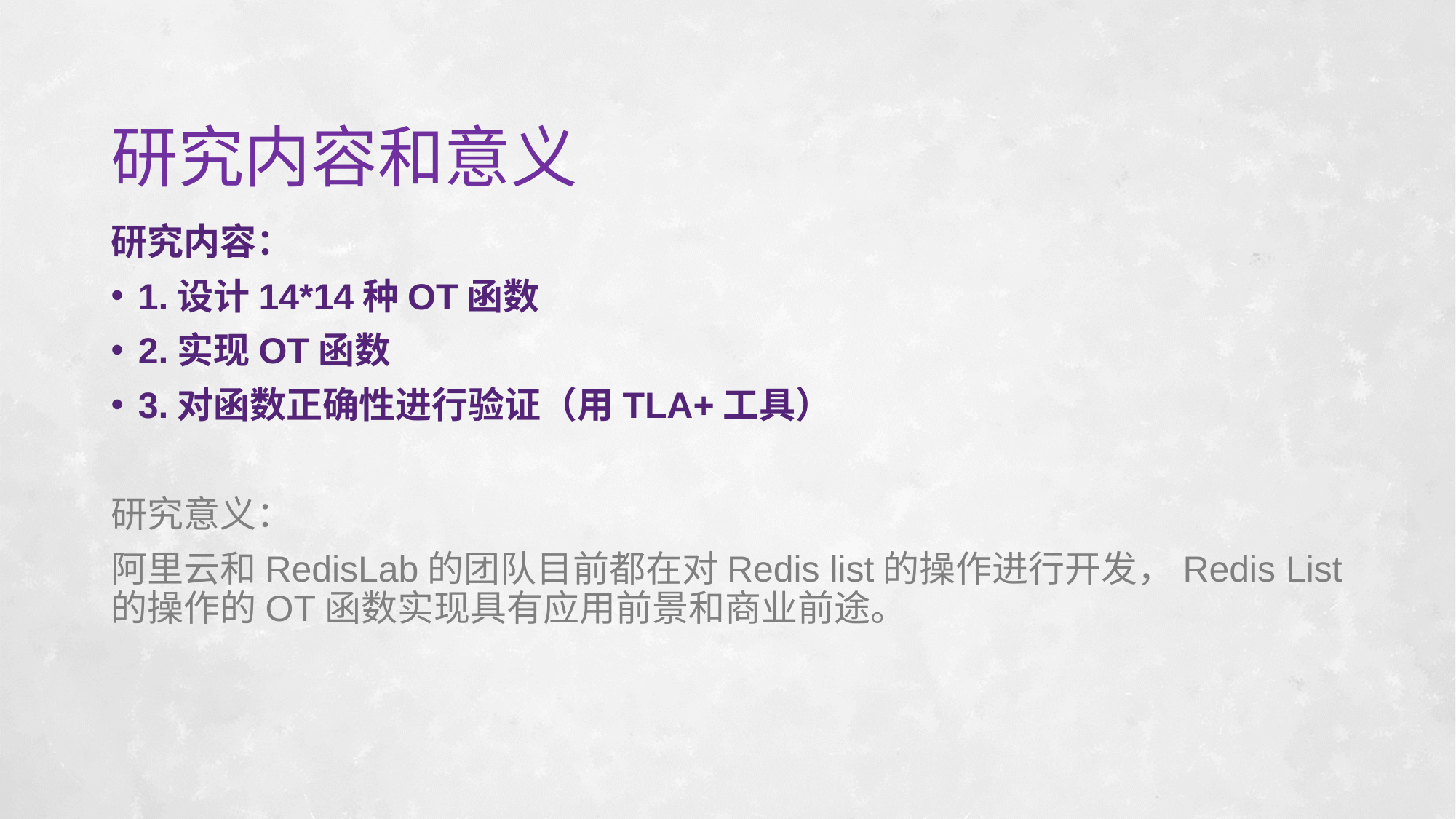

# 研究内容和意义
研究内容：
1.设计14*14种OT函数
2.实现OT函数
3.对函数正确性进行验证（用TLA+工具）

研究意义：
阿里云和RedisLab的团队目前都在对Redis list的操作进行开发，Redis List的操作的OT函数实现具有应用前景和商业前途。